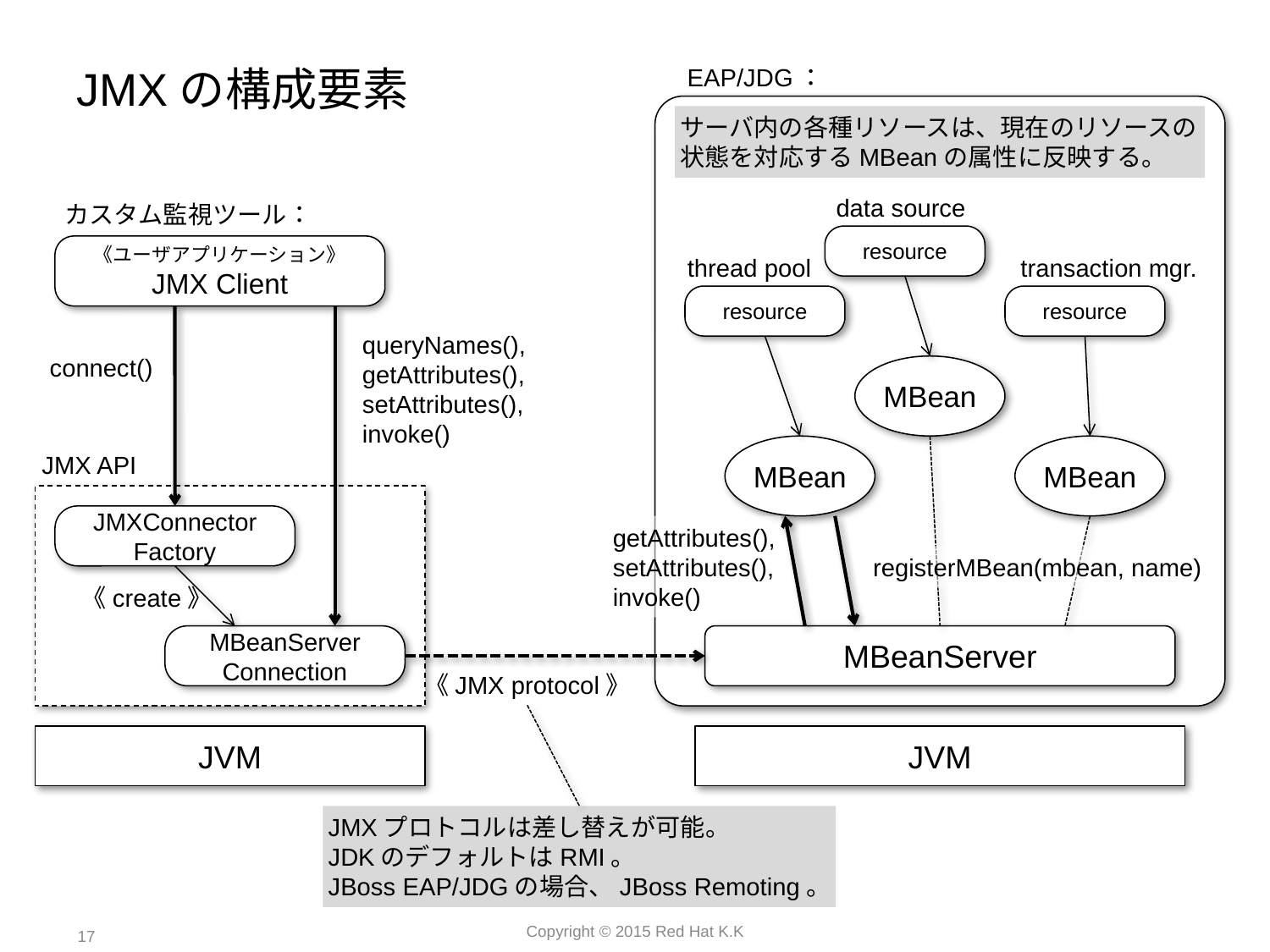

# JMXの構成要素
EAP/JDG：

サーバ内の各種リソースは、現在のリソースの状態を対応するMBeanの属性に反映する。
data source
カスタム監視ツール：
resource
《ユーザアプリケーション》
JMX Client
thread pool
transaction mgr.
resource
resource
queryNames(),
getAttributes(),
setAttributes(),
invoke()
connect()
MBean
MBean
MBean
JMX API

JMXConnector
Factory
getAttributes(),
setAttributes(),
invoke()
registerMBean(mbean, name)
《create》
MBeanServer
Connection
MBeanServer
《JMX protocol》
JVM
JVM
JMXプロトコルは差し替えが可能。
JDKのデフォルトはRMI。
JBoss EAP/JDGの場合、JBoss Remoting。
17
Copyright © 2015 Red Hat K.K